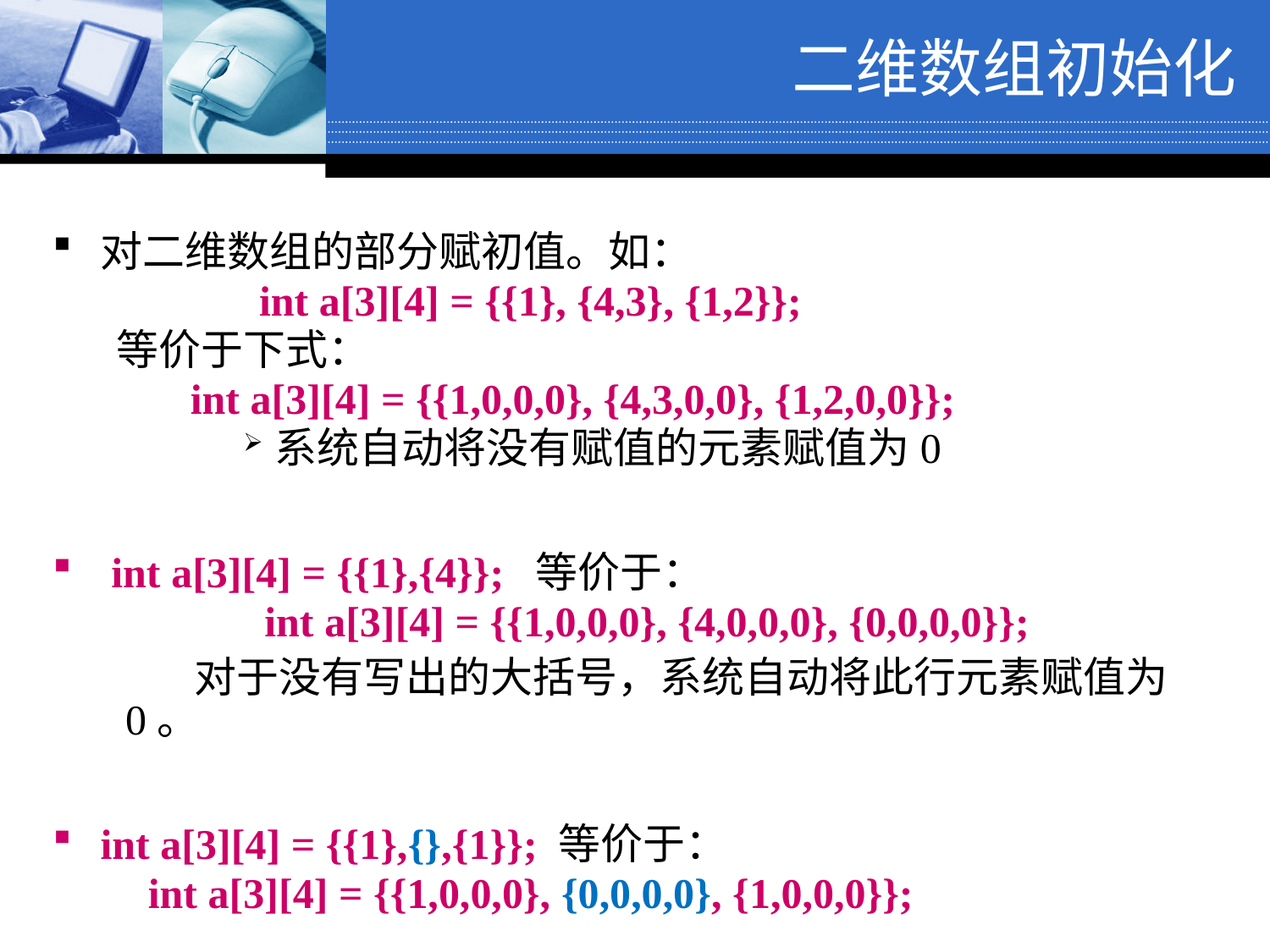

二维数组初始化
对二维数组的部分赋初值。如：
		   int a[3][4] = {{1}, {4,3}, {1,2}};
等价于下式：
             int a[3][4] = {{1,0,0,0}, {4,3,0,0}, {1,2,0,0}};
系统自动将没有赋值的元素赋值为0

 int a[3][4] = {{1},{4}};  等价于：
              int a[3][4] = {{1,0,0,0}, {4,0,0,0}, {0,0,0,0}};
      对于没有写出的大括号，系统自动将此行元素赋值为0。

int a[3][4] = {{1},{},{1}}; 等价于：
         int a[3][4] = {{1,0,0,0}, {0,0,0,0}, {1,0,0,0}};